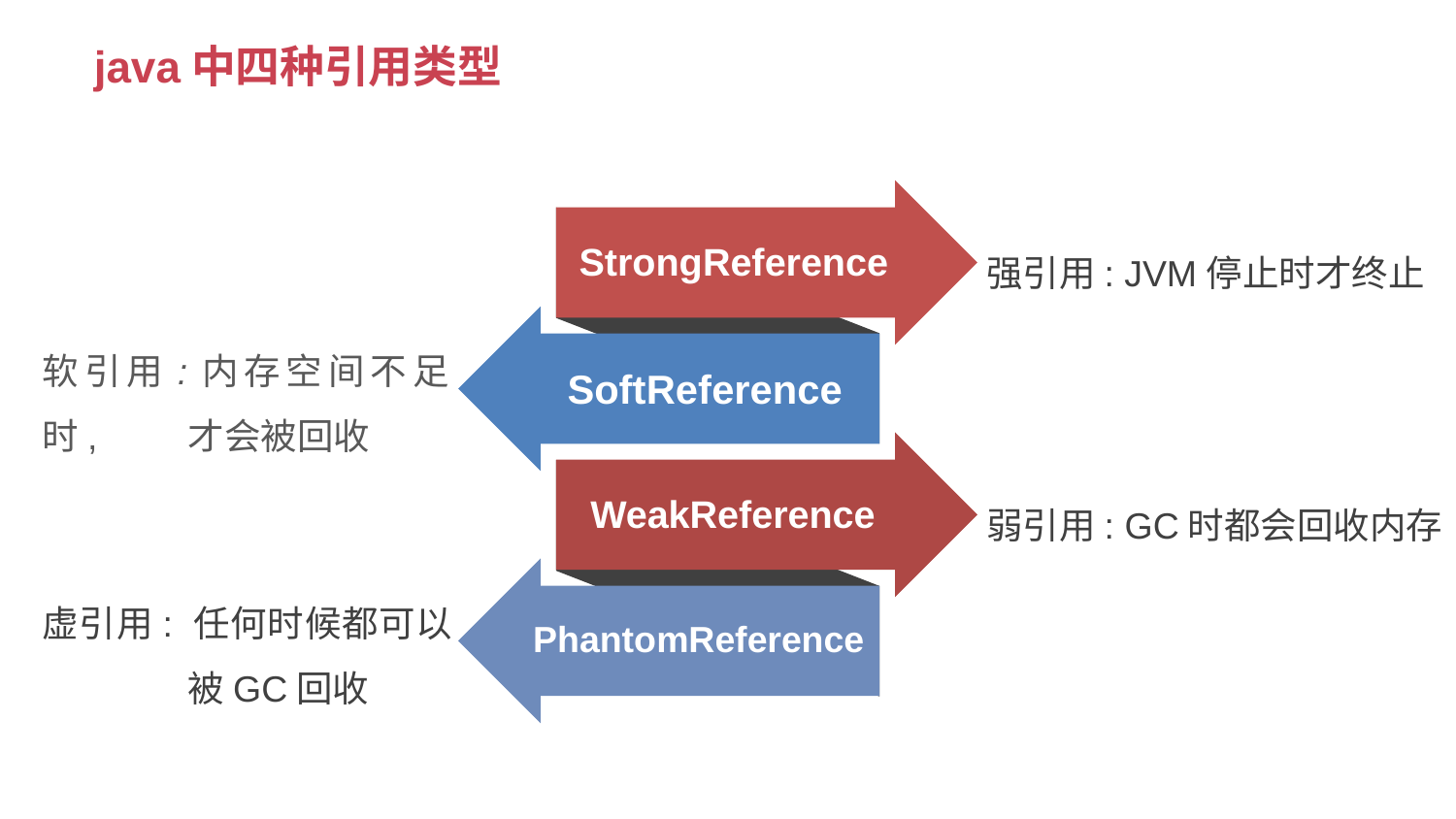

java中四种引用类型

强引用: JVM停止时才终止
StrongReference

软引用:内存空间不足时,      	才会被回收
SoftReference

弱引用: GC时都会回收内存
WeakReference

虚引用: 任何时候都可以	被GC回收
PhantomReference